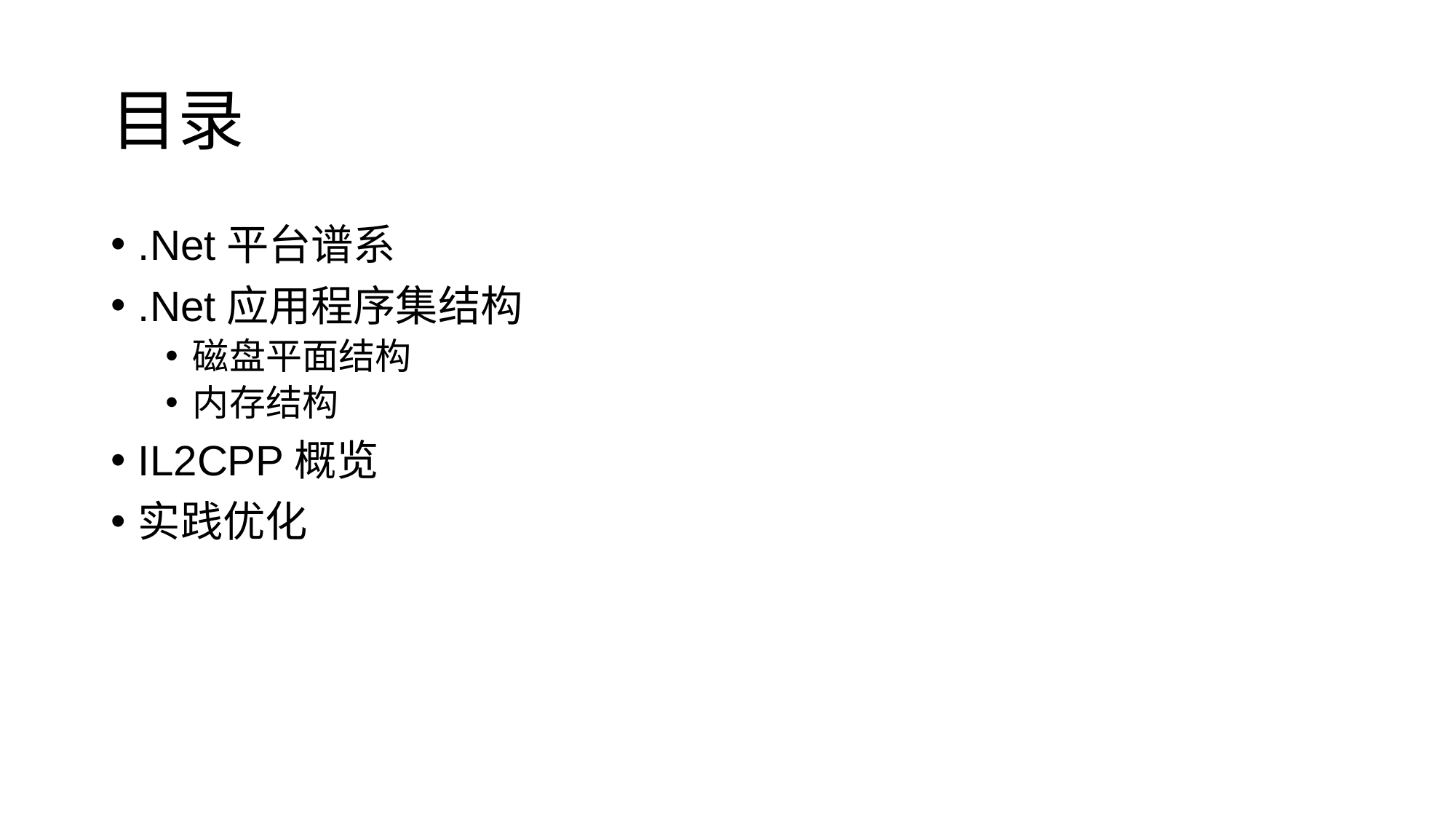

# 目录
.Net平台谱系
.Net应用程序集结构
磁盘平面结构
内存结构
IL2CPP概览
实践优化